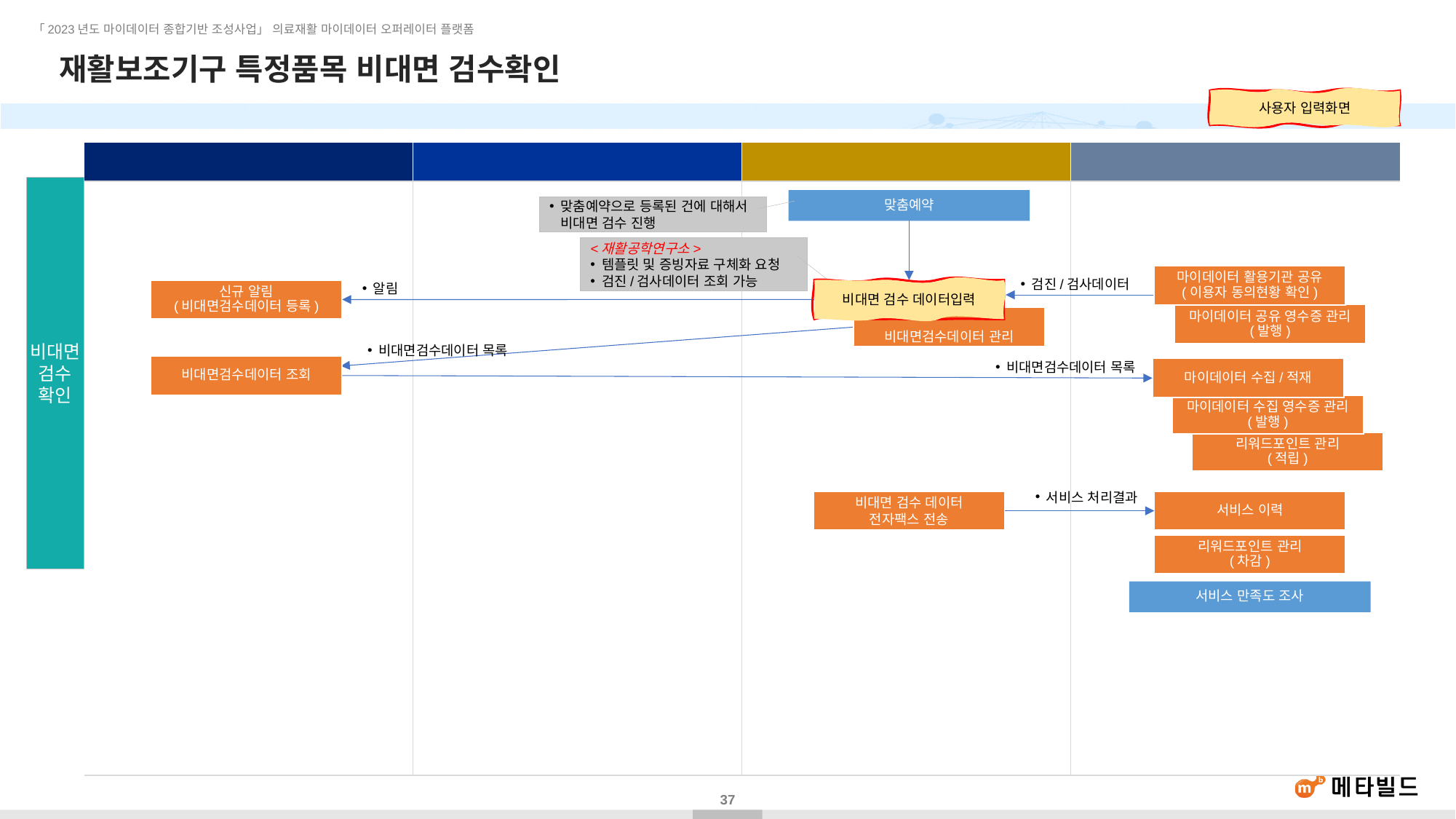

# 재활보조기구 특정품목 비대면 검수확인
사용자 입력화면
| 재활보조기구 이용자 APP | 배달자 APP | 서비스웹 (재활) | 오퍼레이터 플랫폼 |
| --- | --- | --- | --- |
|  |  |  |  |
비대면 검수
확인
맞춤예약
맞춤예약으로 등록된 건에 대해서
비대면 검수 진행
<재활공학연구소>
템플릿 및 증빙자료 구체화 요청
검진/검사데이터 조회 가능

마이데이터 활용기관 공유
(이용자 동의현황 확인)

마이데이터 공유 영수증 관리
(발행)
검진/검사데이터
알림
비대면 검수 데이터입력

신규 알림
(비대면검수데이터 등록)

비대면검수데이터 관리
비대면검수데이터 목록
비대면검수데이터 목록

비대면검수데이터 조회

마이데이터 수집/적재

마이데이터 수집 영수증 관리
(발행)

리워드포인트 관리
(적립)
서비스 처리결과

비대면 검수 데이터
전자팩스 전송

서비스 이력

리워드포인트 관리
(차감)
서비스 만족도 조사